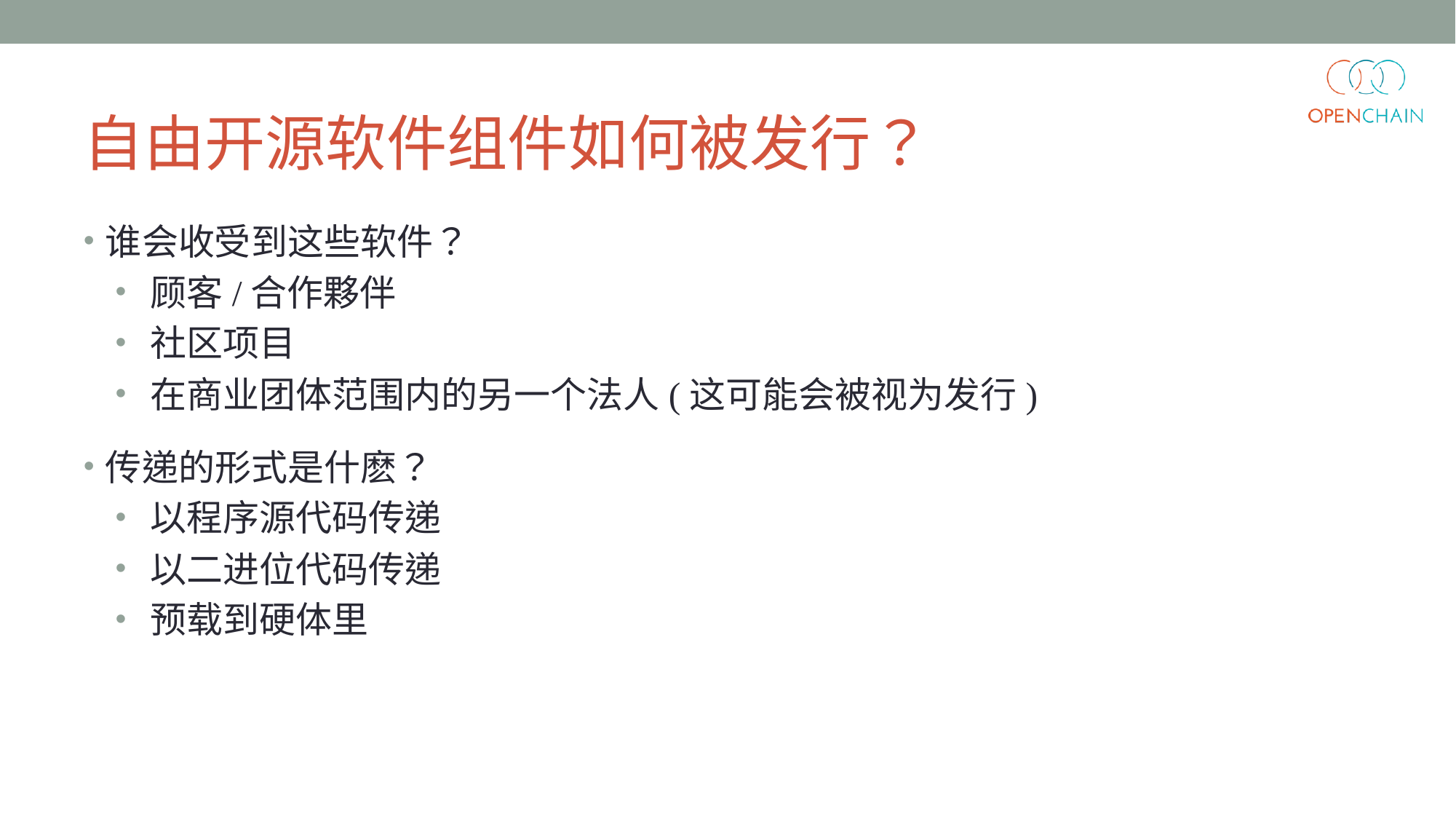

# 自由开源软件组件如何被发行？
谁会收受到这些软件？
顾客/合作夥伴
社区项目
在商业团体范围内的另一个法人(这可能会被视为发行)
传递的形式是什麽？
以程序源代码传递
以二进位代码传递
预载到硬体里